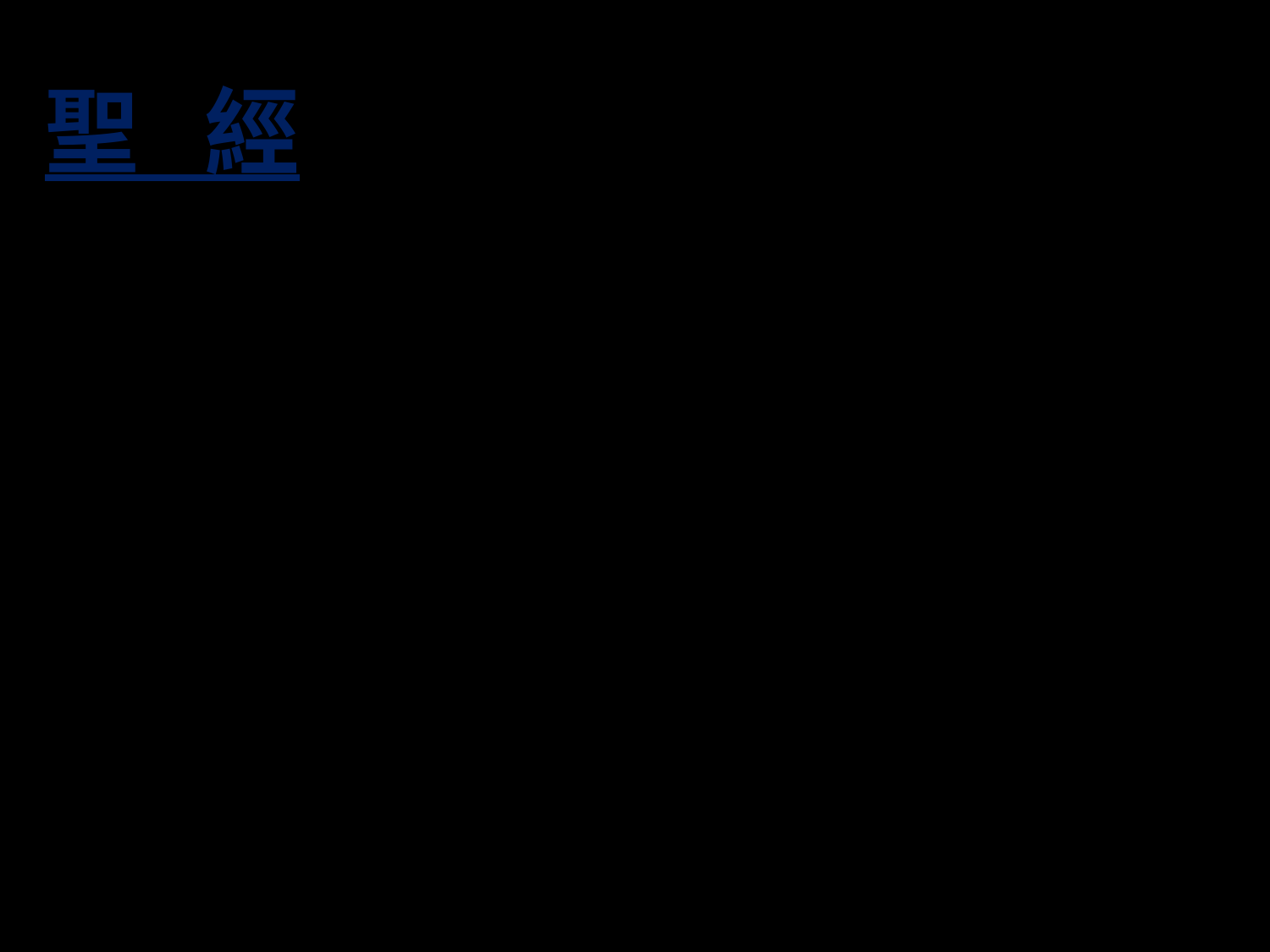

聖   經
13.他拾起以利亞身上掉下來的外衣，回去站在約但河邊。
14.他用以利亞身上掉下來的外衣打水，說：耶和華─以利亞的神在哪裡呢？打水之後，水也左右分開，以利沙就過來了。
 < 列王紀下 2: 1 – 14 >